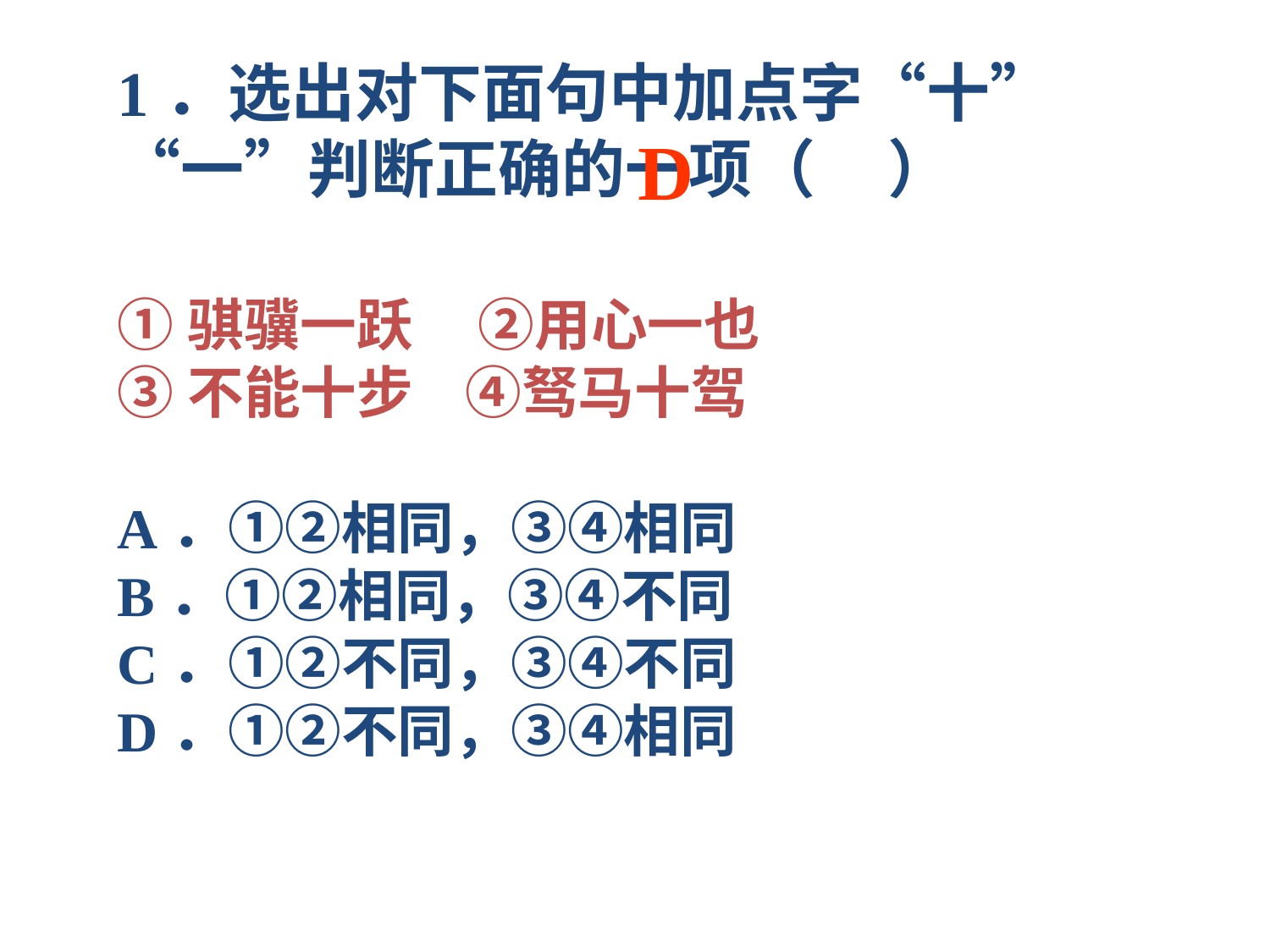

1．选出对下面句中加点字“十”“一”判断正确的一项（     ）
①骐骥一跃     ②用心一也
③不能十步    ④驽马十驾
A．①②相同，③④相同
B．①②相同，③④不同
C．①②不同，③④不同
D．①②不同，③④相同
D